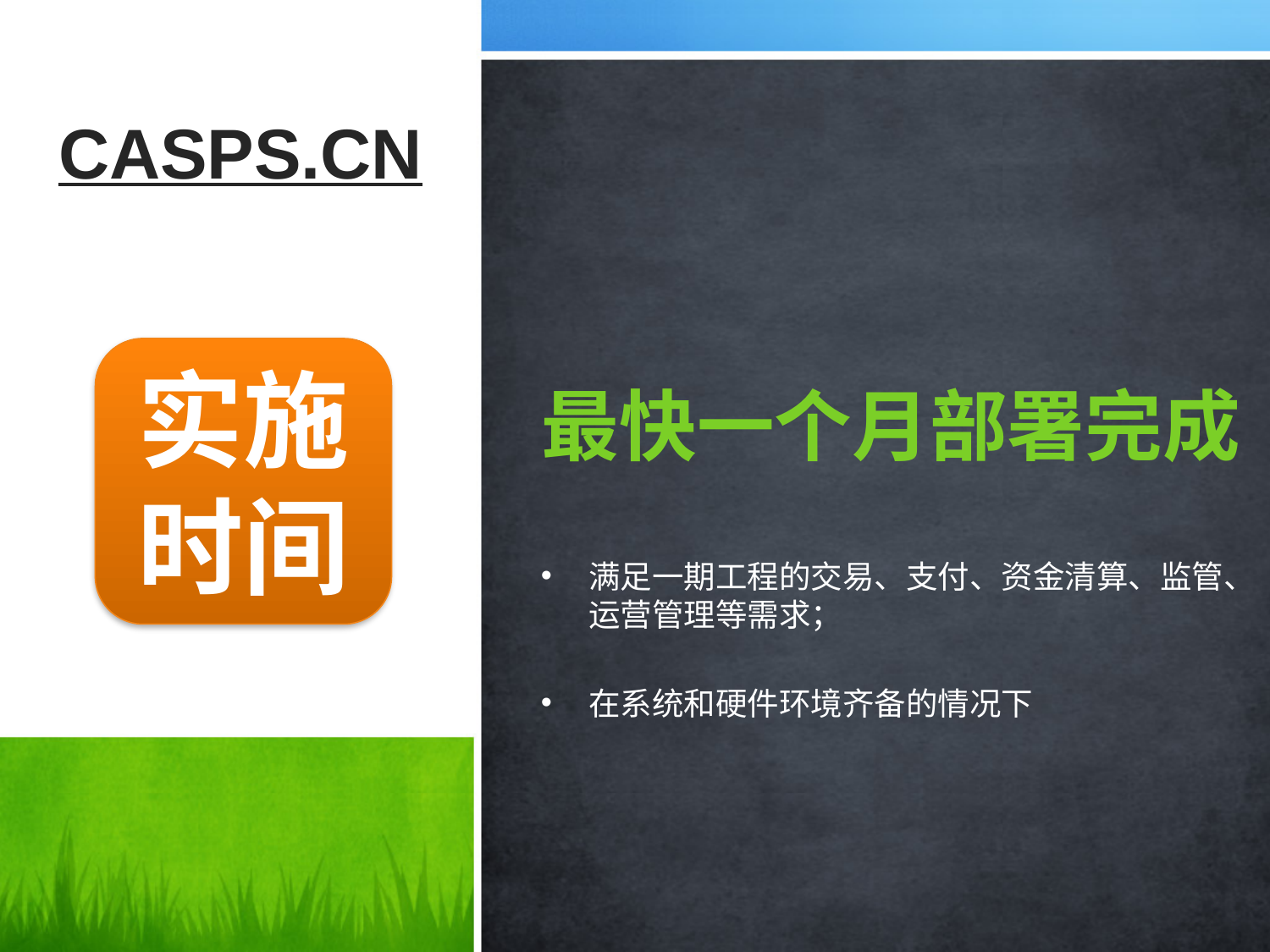

# CASPS.CN
最快一个月部署完成
实施时间
满足一期工程的交易、支付、资金清算、监管、运营管理等需求；

在系统和硬件环境齐备的情况下